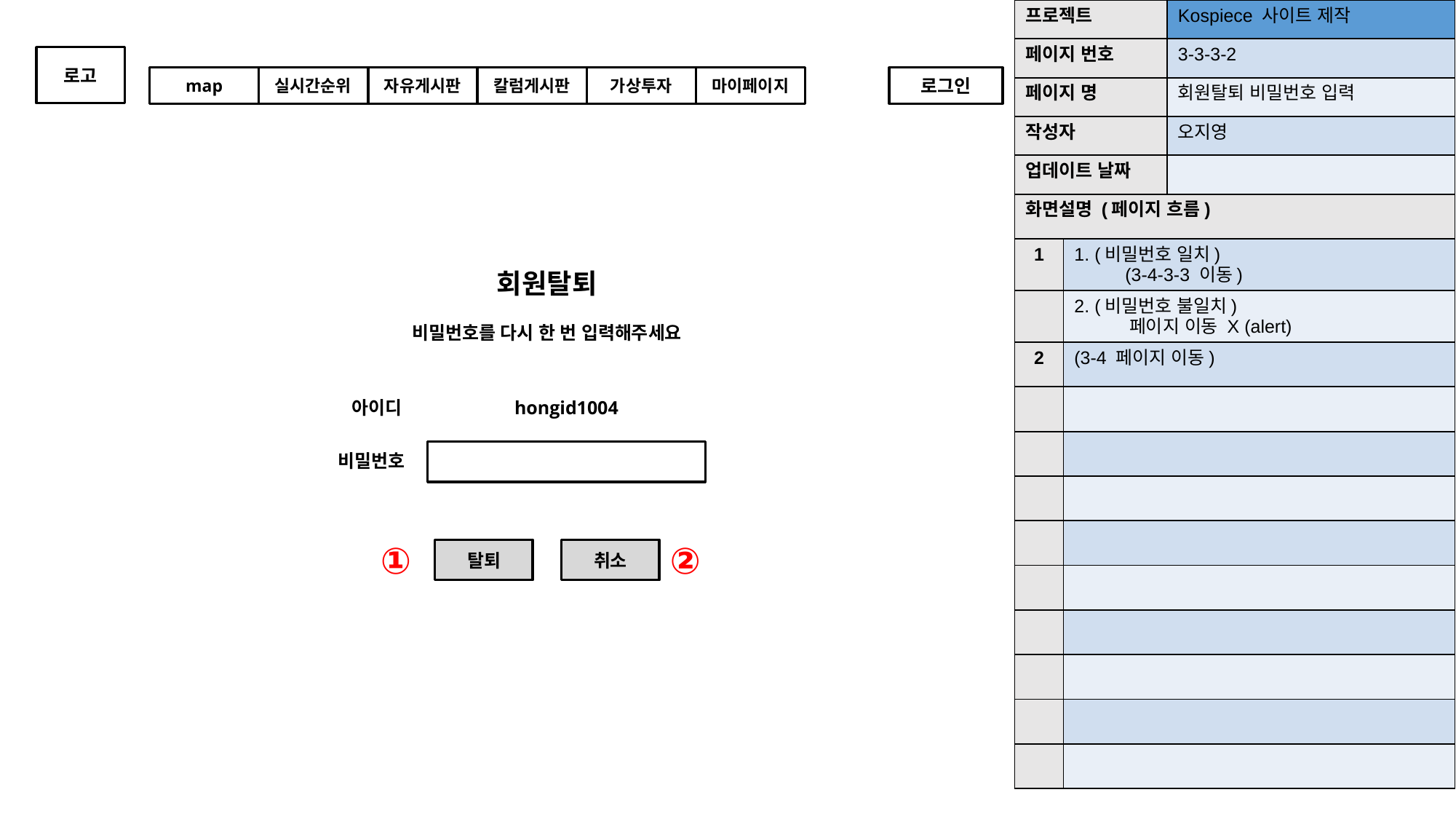

| 프로젝트 | Kospiece 사이트 제작 |
| --- | --- |
| 페이지 번호 | 3-3-3-2 |
| 페이지 명 | 회원탈퇴 비밀번호 입력 |
| 작성자 | 오지영 |
| 업데이트 날짜 |  |
로고
map
실시간순위
자유게시판
칼럼게시판
가상투자
마이페이지
로그인
| 화면설명 (페이지 흐름) |  |
| --- | --- |
| 1 | 1. (비밀번호 일치) (3-4-3-3 이동) |
|  | 2. (비밀번호 불일치) 페이지 이동 X (alert) |
| 2 | (3-4 페이지 이동) |
|  |  |
|  |  |
|  |  |
|  |  |
|  |  |
|  |  |
|  |  |
|  |  |
|  |  |
회원탈퇴
비밀번호를 다시 한 번 입력해주세요
아이디
hongid1004
비밀번호

①
②
탈퇴
취소